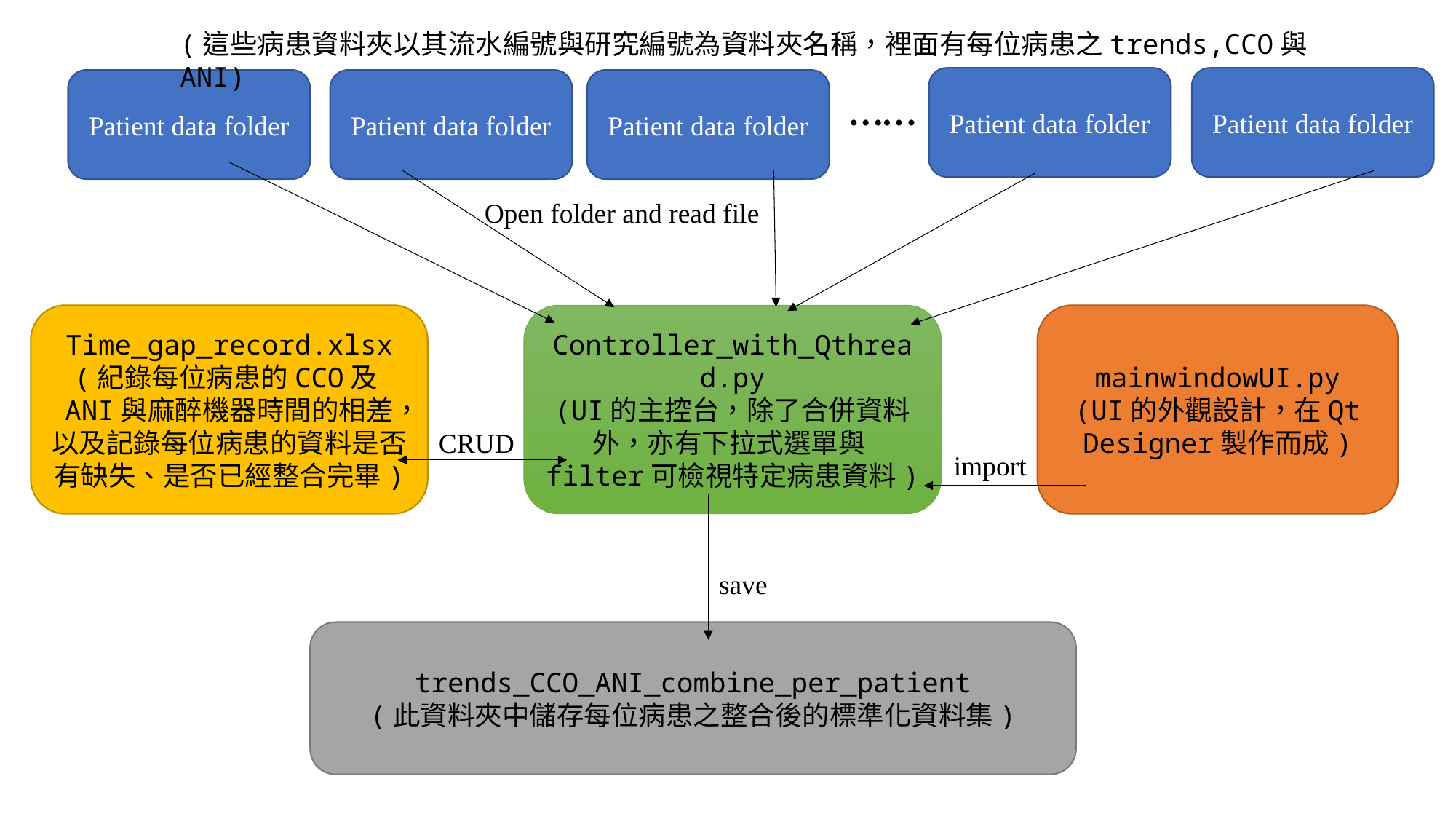

(這些病患資料夾以其流水編號與研究編號為資料夾名稱，裡面有每位病患之trends,CCO與ANI)
Patient data folder
Patient data folder
Patient data folder
Patient data folder
Patient data folder
……
Open folder and read file
Time_gap_record.xlsx
(紀錄每位病患的CCO及ANI與麻醉機器時間的相差，以及記錄每位病患的資料是否有缺失、是否已經整合完畢)
Controller_with_Qthread.py
(UI的主控台，除了合併資料外，亦有下拉式選單與filter可檢視特定病患資料)
mainwindowUI.py
(UI的外觀設計，在Qt Designer製作而成)
CRUD
import
save
trends_CCO_ANI_combine_per_patient
(此資料夾中儲存每位病患之整合後的標準化資料集)